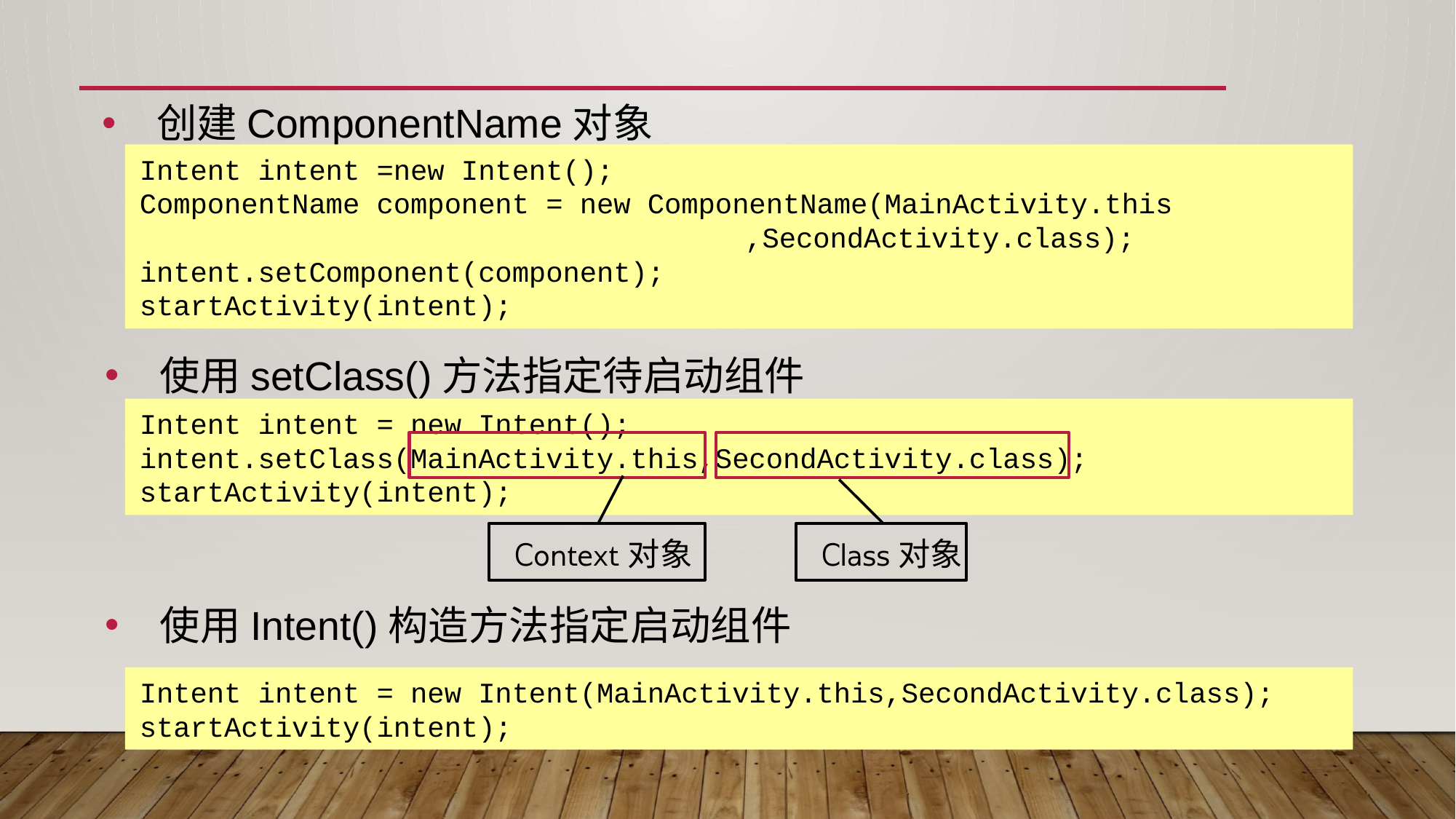

#
创建ComponentName对象
Intent intent =new Intent();
ComponentName component = new ComponentName(MainActivity.this
				          ,SecondActivity.class);
intent.setComponent(component);
startActivity(intent);
使用setClass()方法指定待启动组件
Intent intent = new Intent();
intent.setClass(MainActivity.this,SecondActivity.class); startActivity(intent);

Context对象

Class对象
使用Intent()构造方法指定启动组件
Intent intent = new Intent(MainActivity.this,SecondActivity.class);
startActivity(intent);